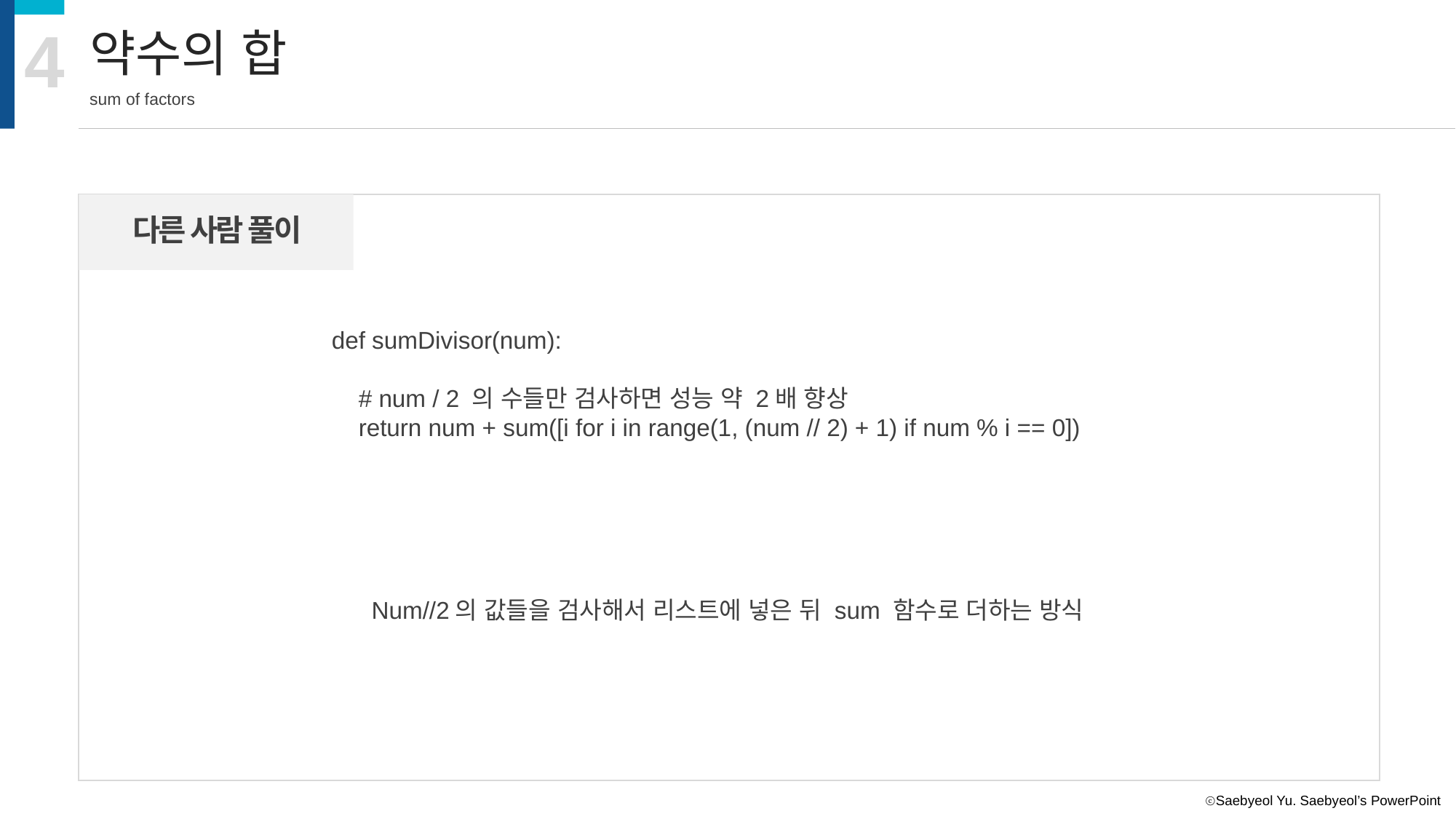

4
약수의 합
sum of factors

다른 사람 풀이
def sumDivisor(num):

    # num / 2 의 수들만 검사하면 성능 약 2배 향상
    return num + sum([i for i in range(1, (num // 2) + 1) if num % i == 0])
Num//2의 값들을 검사해서 리스트에 넣은 뒤 sum 함수로 더하는 방식